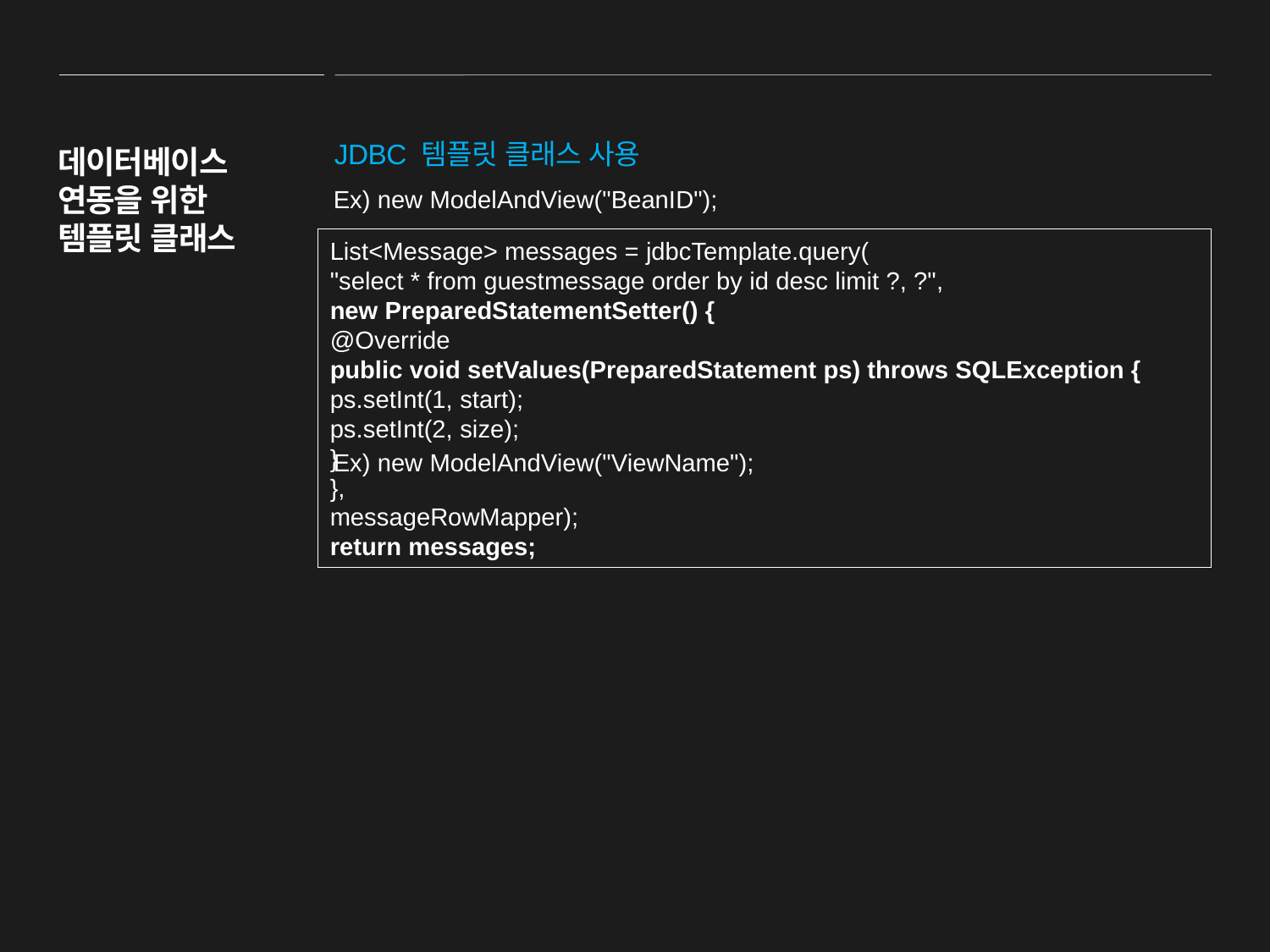

JDBC 템플릿 클래스 사용
데이터베이스 연동을 위한 템플릿 클래스
Ex) new ModelAndView("BeanID");

List<Message> messages = jdbcTemplate.query(
"select * from guestmessage order by id desc limit ?, ?",
new PreparedStatementSetter() {
@Override
public void setValues(PreparedStatement ps) throws SQLException {
ps.setInt(1, start);
ps.setInt(2, size);
}
},
messageRowMapper);
return messages;
Ex) new ModelAndView("ViewName");